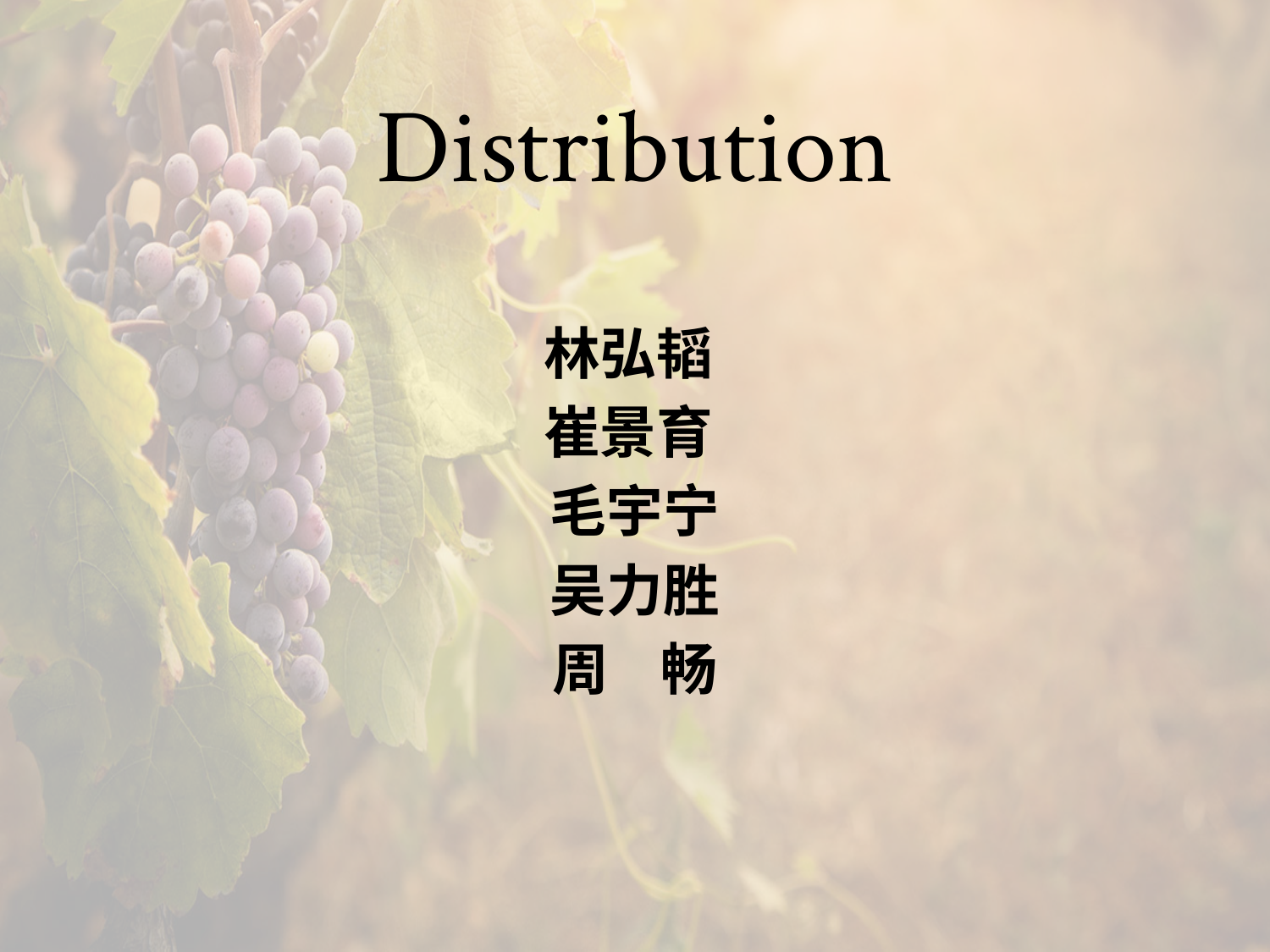

# Distribution
林弘韬
崔景育
毛宇宁
吴力胜
周    畅